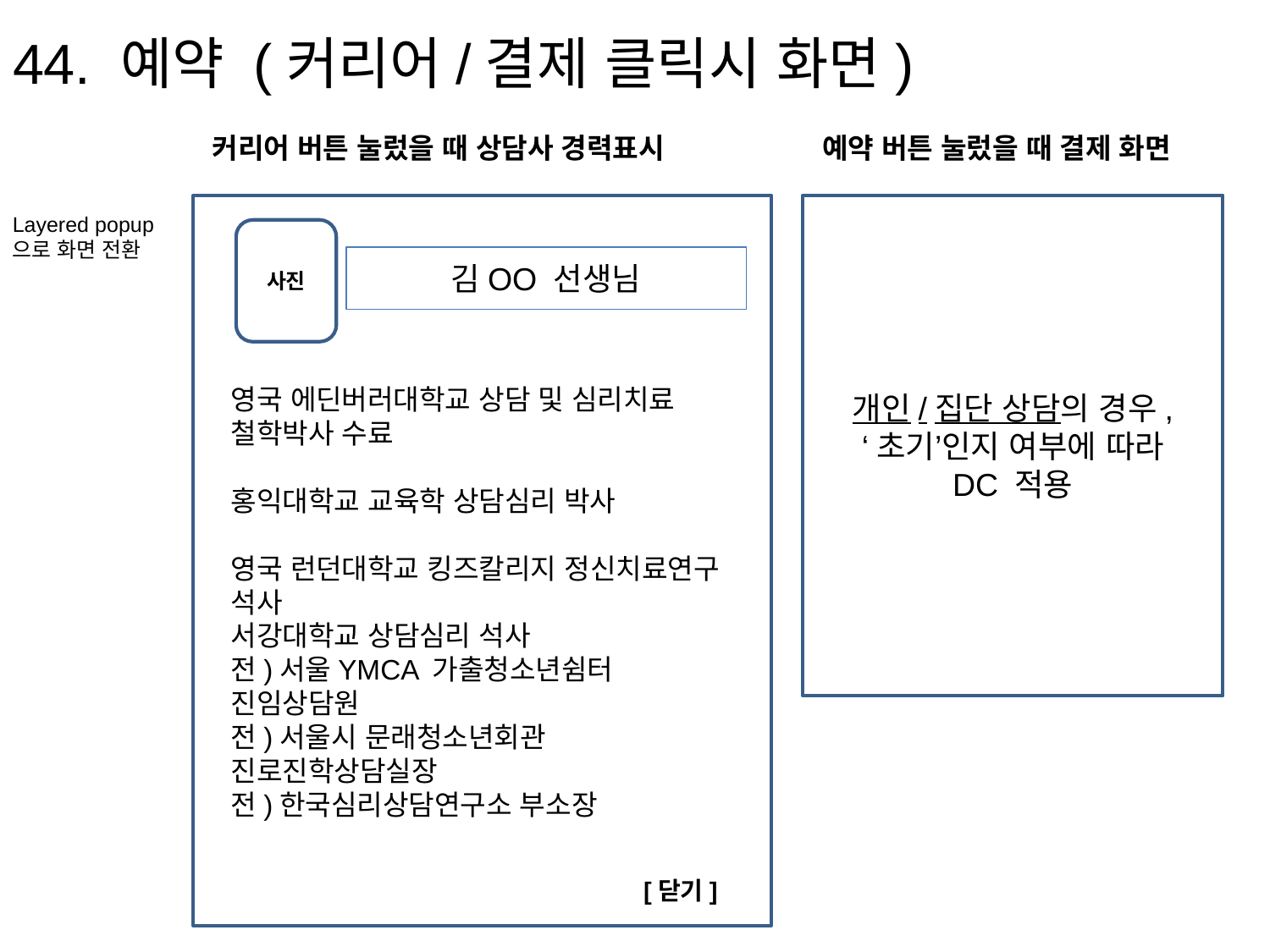

44. 예약 (커리어/결제 클릭시 화면)
커리어 버튼 눌렀을 때 상담사 경력표시
예약 버튼 눌렀을 때 결제 화면

개인/집단 상담의 경우,
‘초기’인지 여부에 따라
DC 적용
Layered popup
으로 화면 전환
사진
김OO 선생님

영국 에딘버러대학교 상담 및 심리치료 철학박사 수료

홍익대학교 교육학 상담심리 박사

영국 런던대학교 킹즈칼리지 정신치료연구 석사
서강대학교 상담심리 석사
전)서울YMCA 가출청소년쉼터 진임상담원
전)서울시 문래청소년회관 진로진학상담실장
전)한국심리상담연구소 부소장
[닫기]